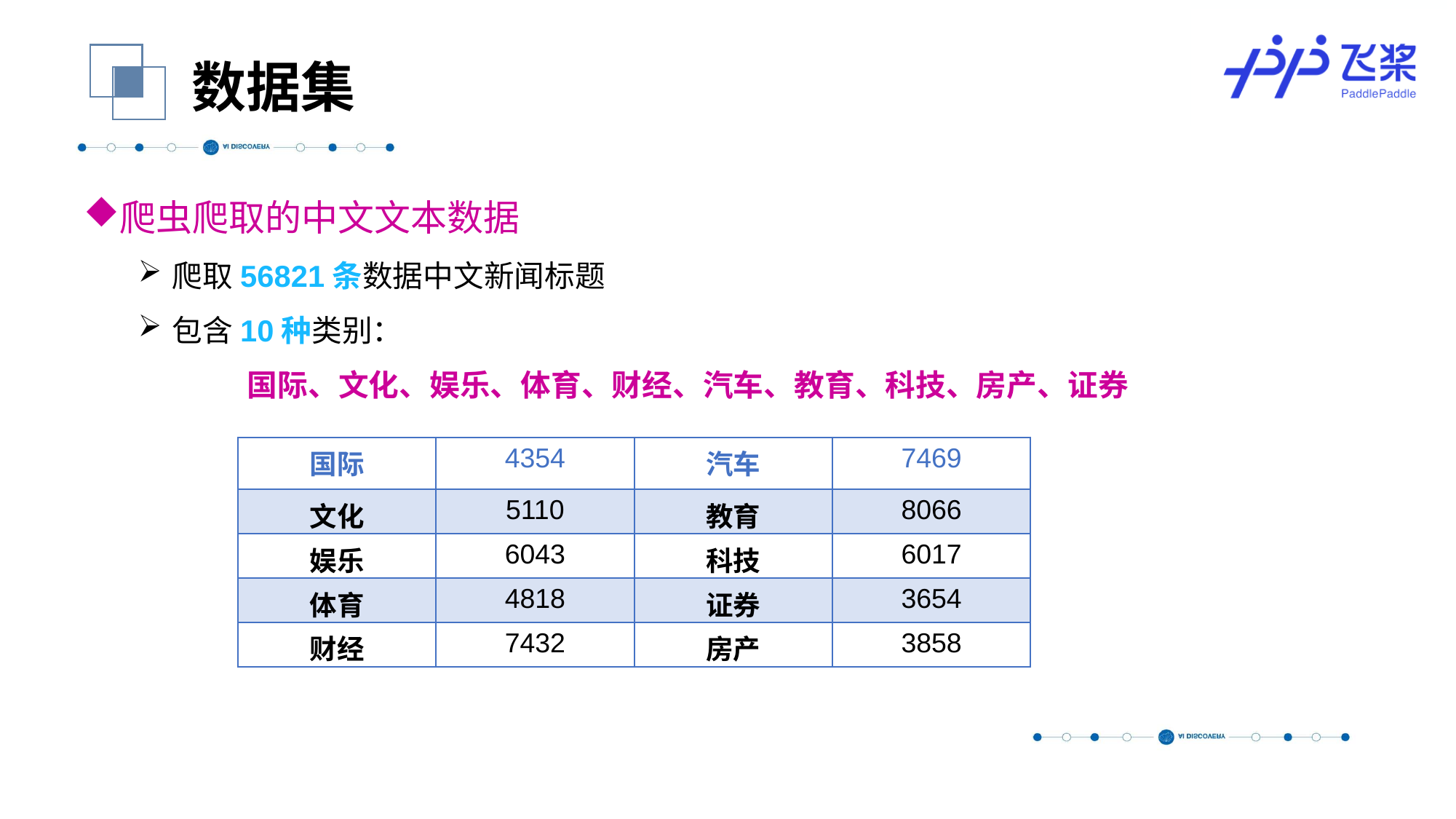

数据集
爬虫爬取的中文文本数据
爬取56821条数据中文新闻标题
包含10种类别：
	国际、文化、娱乐、体育、财经、汽车、教育、科技、房产、证券

| 国际 | 4354 | 汽车 | 7469 |
| --- | --- | --- | --- |
| 文化 | 5110 | 教育 | 8066 |
| 娱乐 | 6043 | 科技 | 6017 |
| 体育 | 4818 | 证券 | 3654 |
| 财经 | 7432 | 房产 | 3858 |